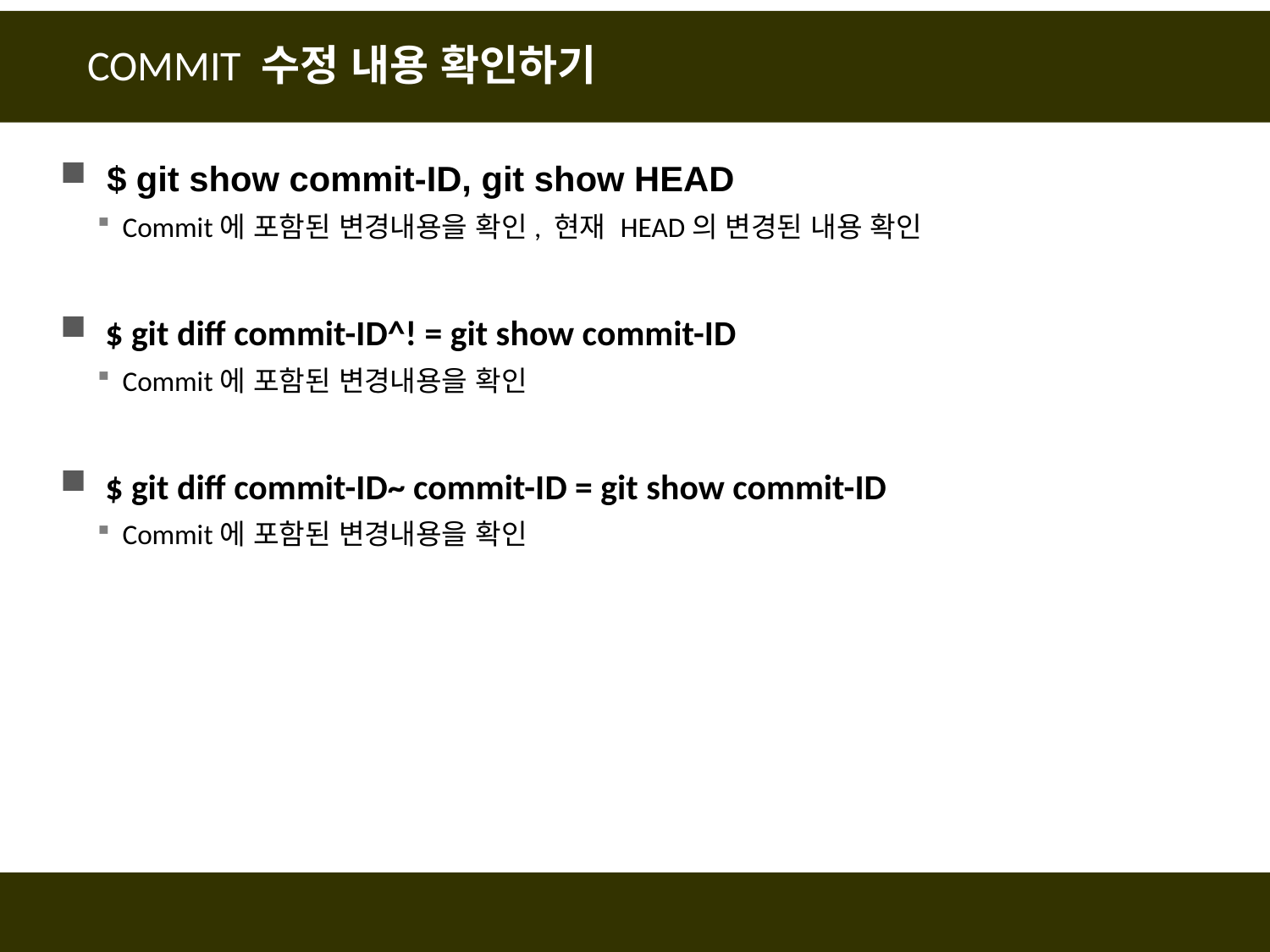

# COMMIT 수정 내용 확인하기
 $ git show commit-ID, git show HEAD
Commit에 포함된 변경내용을 확인, 현재 HEAD의 변경된 내용 확인

 $ git diff commit-ID^! = git show commit-ID
Commit에 포함된 변경내용을 확인

 $ git diff commit-ID~ commit-ID = git show commit-ID
Commit에 포함된 변경내용을 확인